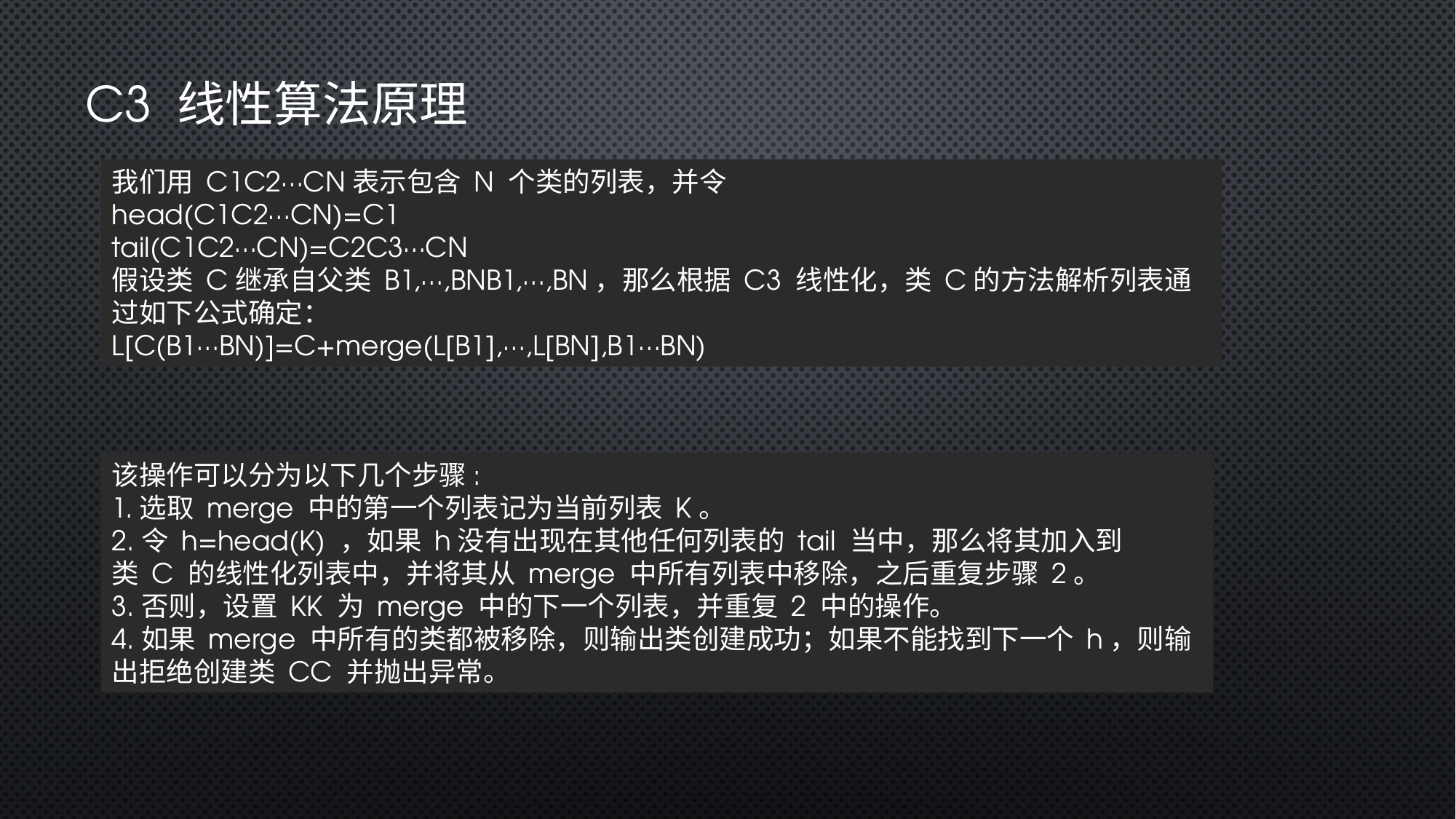

# C3 线性算法原理
我们用 C1C2⋯CN表示包含 N 个类的列表，并令
head(C1C2⋯CN)=C1
tail(C1C2⋯CN)=C2C3⋯CN
假设类 C继承自父类 B1,⋯,BNB1,⋯,BN，那么根据 C3 线性化，类 C的方法解析列表通过如下公式确定：
L[C(B1⋯BN)]=C+merge(L[B1],⋯,L[BN],B1⋯BN)
该操作可以分为以下几个步骤:
1.选取 merge 中的第一个列表记为当前列表 K。
2.令 h=head(K) ，如果 h没有出现在其他任何列表的 tail 当中，那么将其加入到类 C 的线性化列表中，并将其从 merge 中所有列表中移除，之后重复步骤 2。
3.否则，设置 KK 为 merge 中的下一个列表，并重复 2 中的操作。
4.如果 merge 中所有的类都被移除，则输出类创建成功；如果不能找到下一个 h，则输出拒绝创建类 CC 并抛出异常。